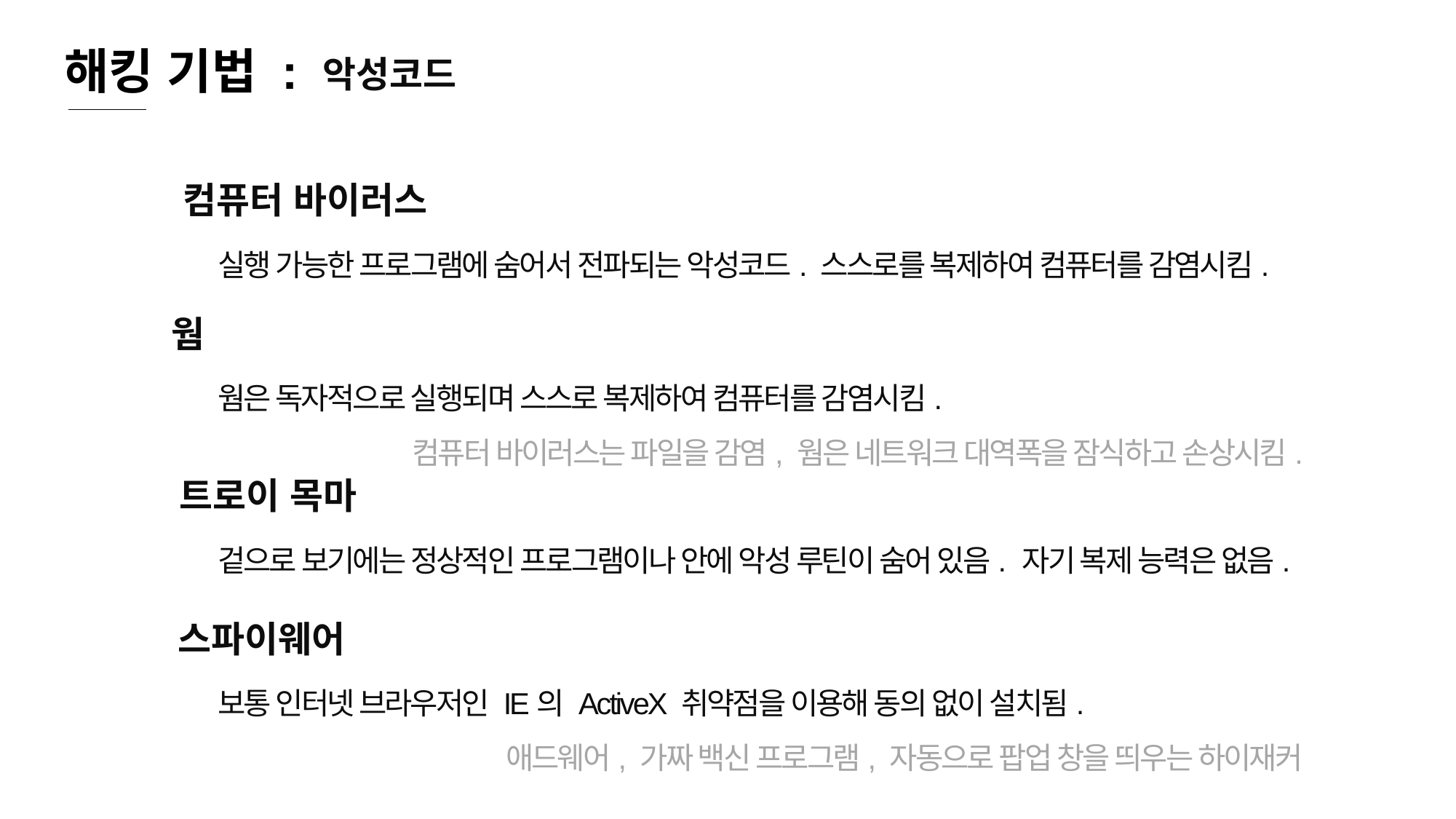

해킹 기법 :
악성코드
컴퓨터 바이러스
실행 가능한 프로그램에 숨어서 전파되는 악성코드. 스스로를 복제하여 컴퓨터를 감염시킴.
웜
웜은 독자적으로 실행되며 스스로 복제하여 컴퓨터를 감염시킴.
	컴퓨터 바이러스는 파일을 감염, 웜은 네트워크 대역폭을 잠식하고 손상시킴.
트로이 목마
겉으로 보기에는 정상적인 프로그램이나 안에 악성 루틴이 숨어 있음. 자기 복제 능력은 없음.
스파이웨어
보통 인터넷 브라우저인 IE의 ActiveX 취약점을 이용해 동의 없이 설치됨.
애드웨어, 가짜 백신 프로그램, 자동으로 팝업 창을 띄우는 하이재커